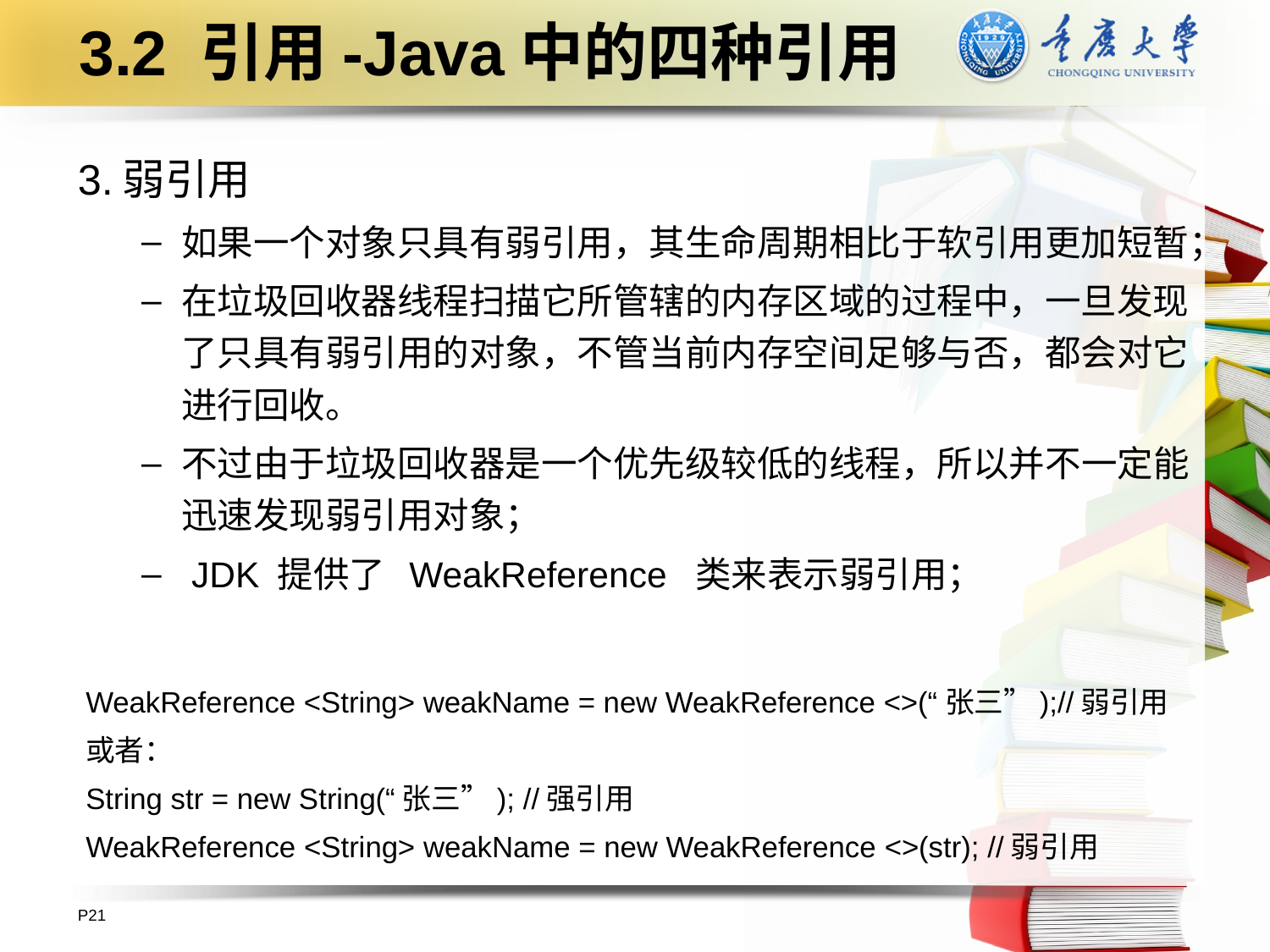

# 3.2 引用-Java中的四种引用
3.弱引用
如果一个对象只具有弱引用，其生命周期相比于软引用更加短暂；
在垃圾回收器线程扫描它所管辖的内存区域的过程中，一旦发现了只具有弱引用的对象，不管当前内存空间足够与否，都会对它进行回收。
不过由于垃圾回收器是一个优先级较低的线程，所以并不一定能迅速发现弱引用对象；
 JDK 提供了  WeakReference  类来表示弱引用；

WeakReference <String> weakName = new WeakReference <>(“张三”);//弱引用
或者：
String str = new String(“张三”); //强引用
WeakReference <String> weakName = new WeakReference <>(str); //弱引用

P21